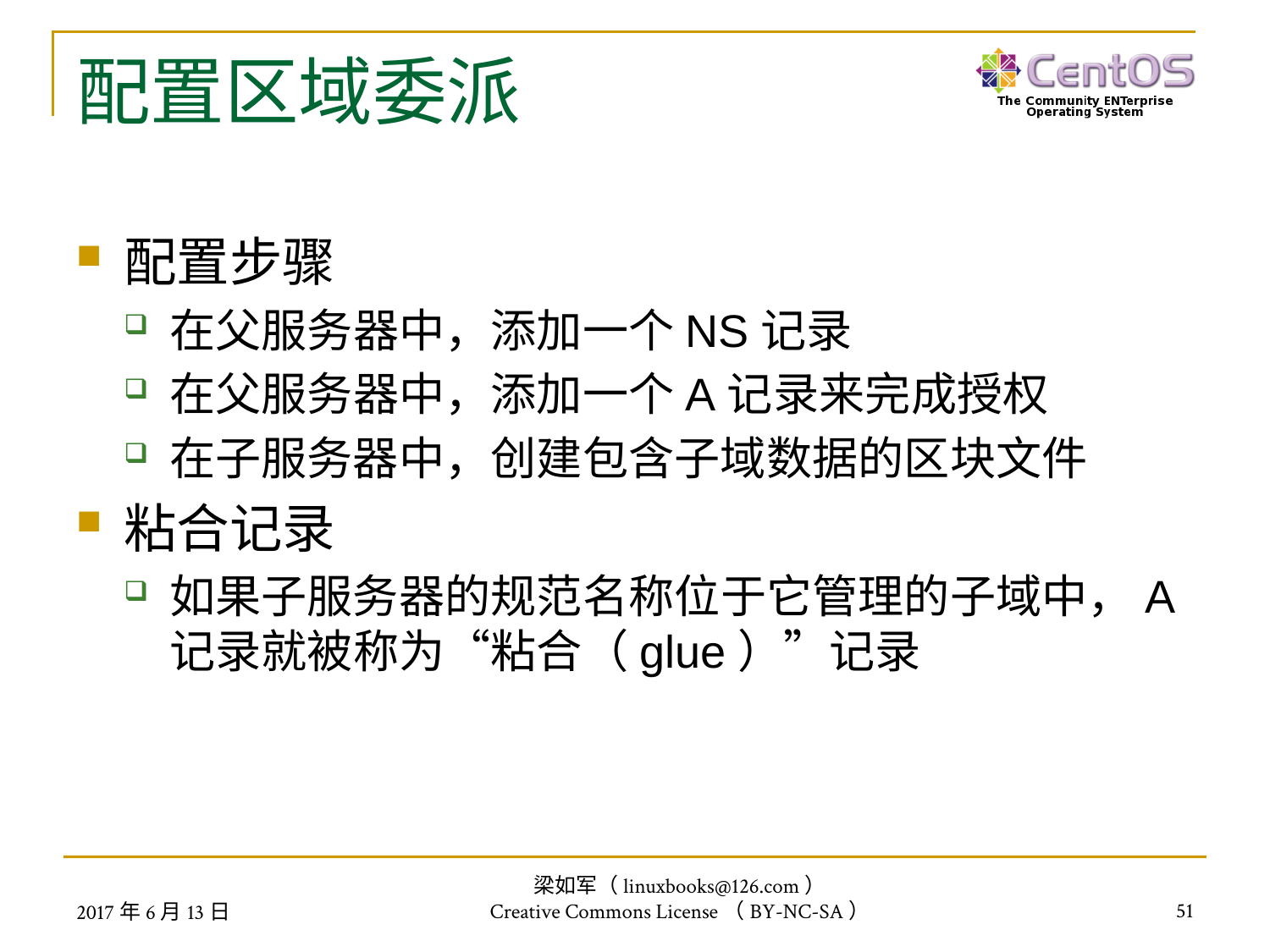

# 配置区域委派
配置步骤
在父服务器中，添加一个NS记录
在父服务器中，添加一个A记录来完成授权
在子服务器中，创建包含子域数据的区块文件
粘合记录
如果子服务器的规范名称位于它管理的子域中，A记录就被称为“粘合（glue）”记录
梁如军（linuxbooks@126.com）
Creative Commons License（BY-NC-SA）
2017年6月13日
51